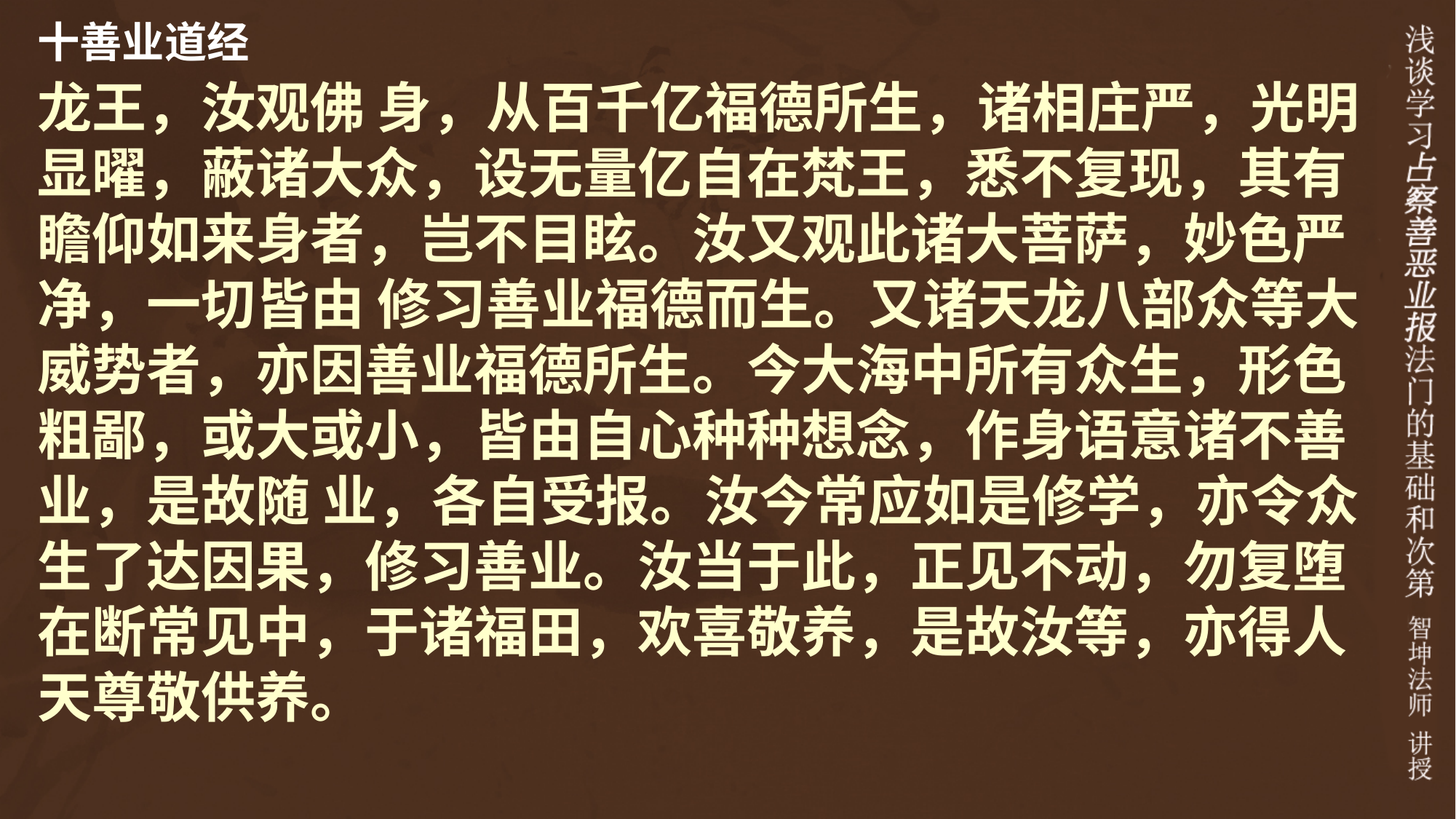

# 十善业道经
龙王，汝观佛 身，从百千亿福德所生，诸相庄严，光明显曜，蔽诸大众，设无量亿自在梵王，悉不复现，其有瞻仰如来身者，岂不目眩。汝又观此诸大菩萨，妙色严净，一切皆由 修习善业福德而生。又诸天龙八部众等大威势者，亦因善业福德所生。今大海中所有众生，形色粗鄙，或大或小，皆由自心种种想念，作身语意诸不善业，是故随 业，各自受报。汝今常应如是修学，亦令众生了达因果，修习善业。汝当于此，正见不动，勿复堕在断常见中，于诸福田，欢喜敬养，是故汝等，亦得人天尊敬供养。